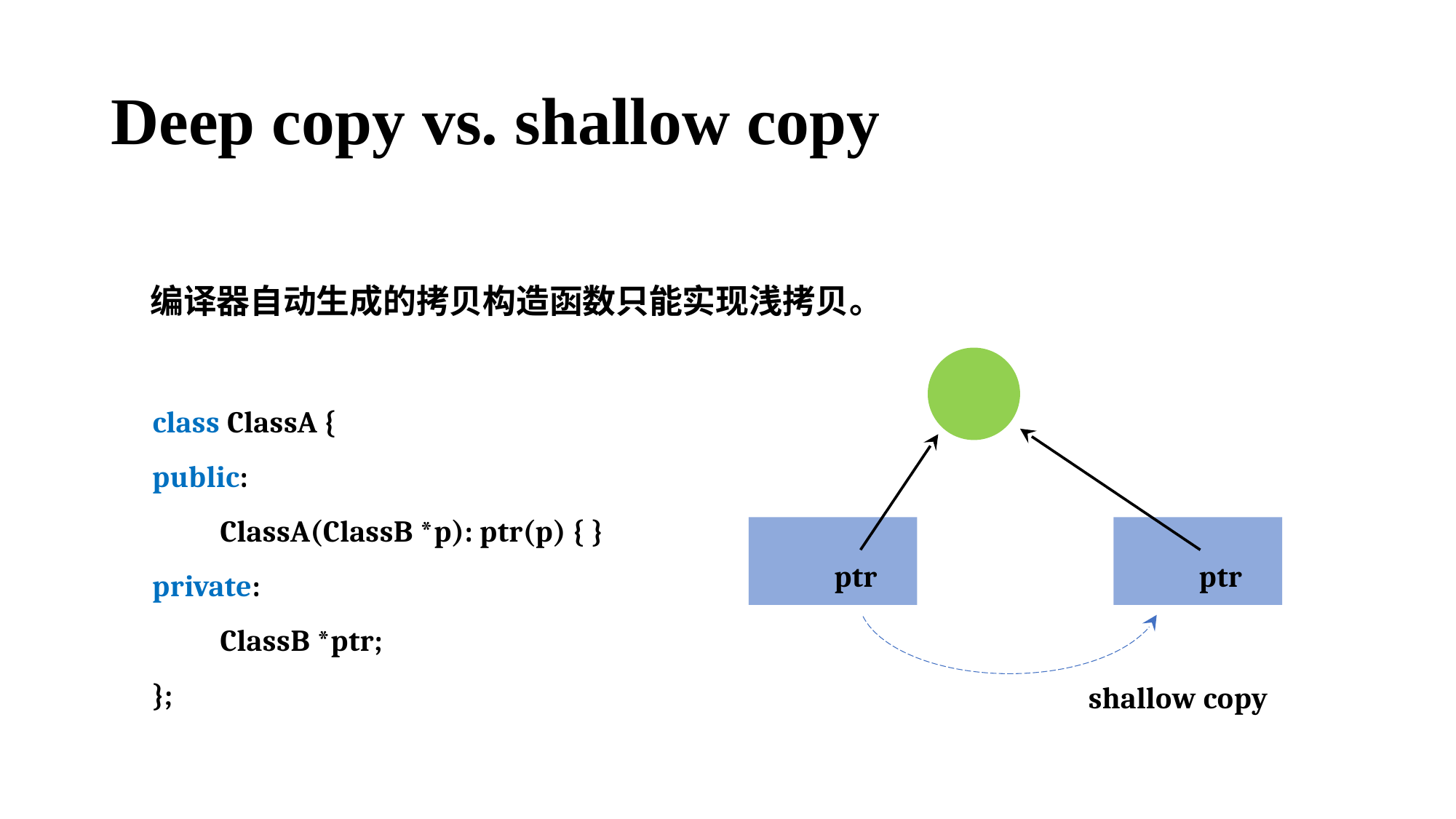

# Deep copy vs. shallow copy
编译器自动生成的拷贝构造函数只能实现浅拷贝。

class ClassA {
public:
          ClassA(ClassB *p): ptr(p) { }
private:
          ClassB *ptr;
};

ptr
ptr
shallow copy